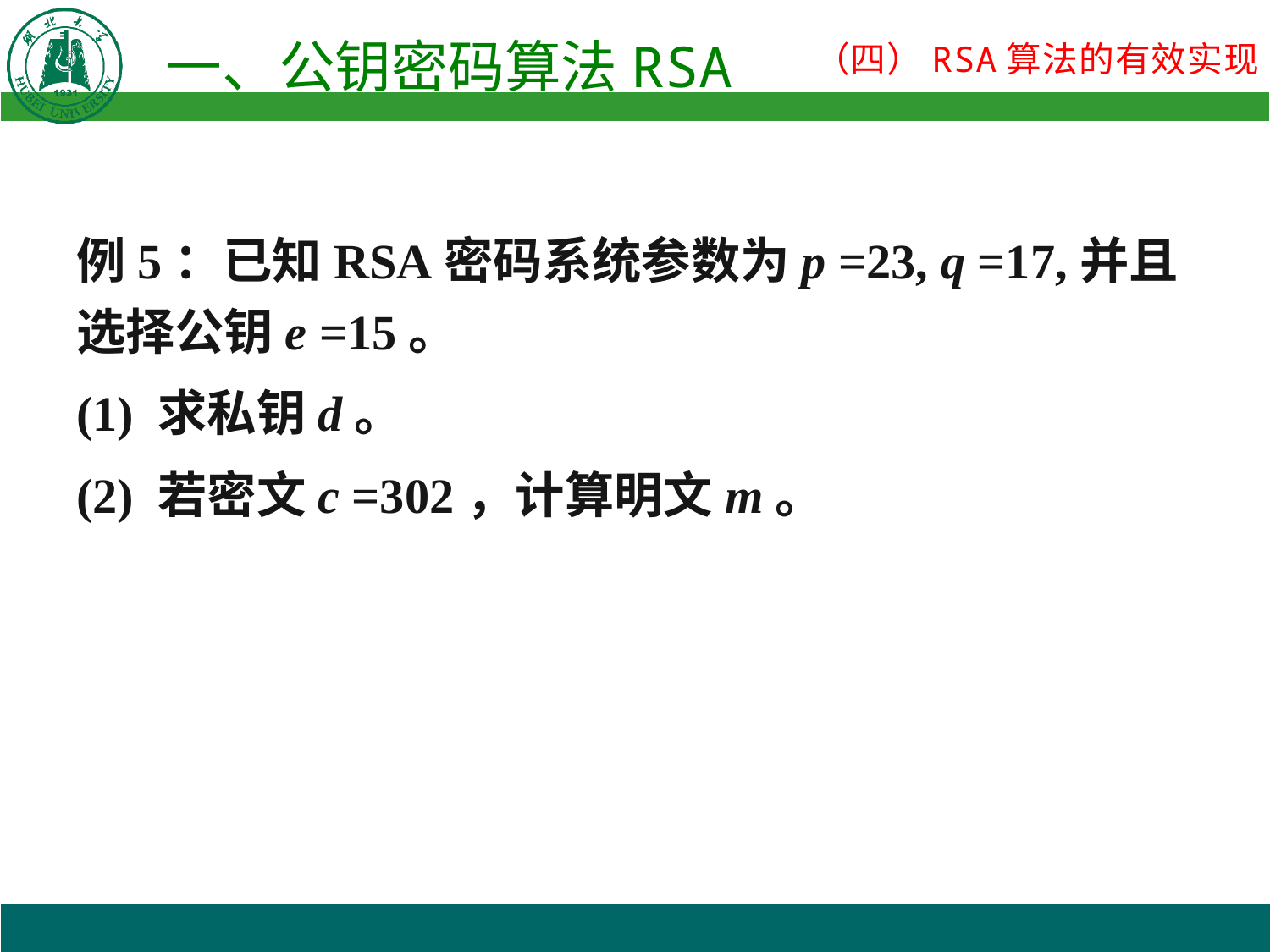

例5：已知RSA密码系统参数为p =23, q =17,并且选择公钥e =15。
(1) 求私钥d。
(2) 若密文c =302，计算明文m。